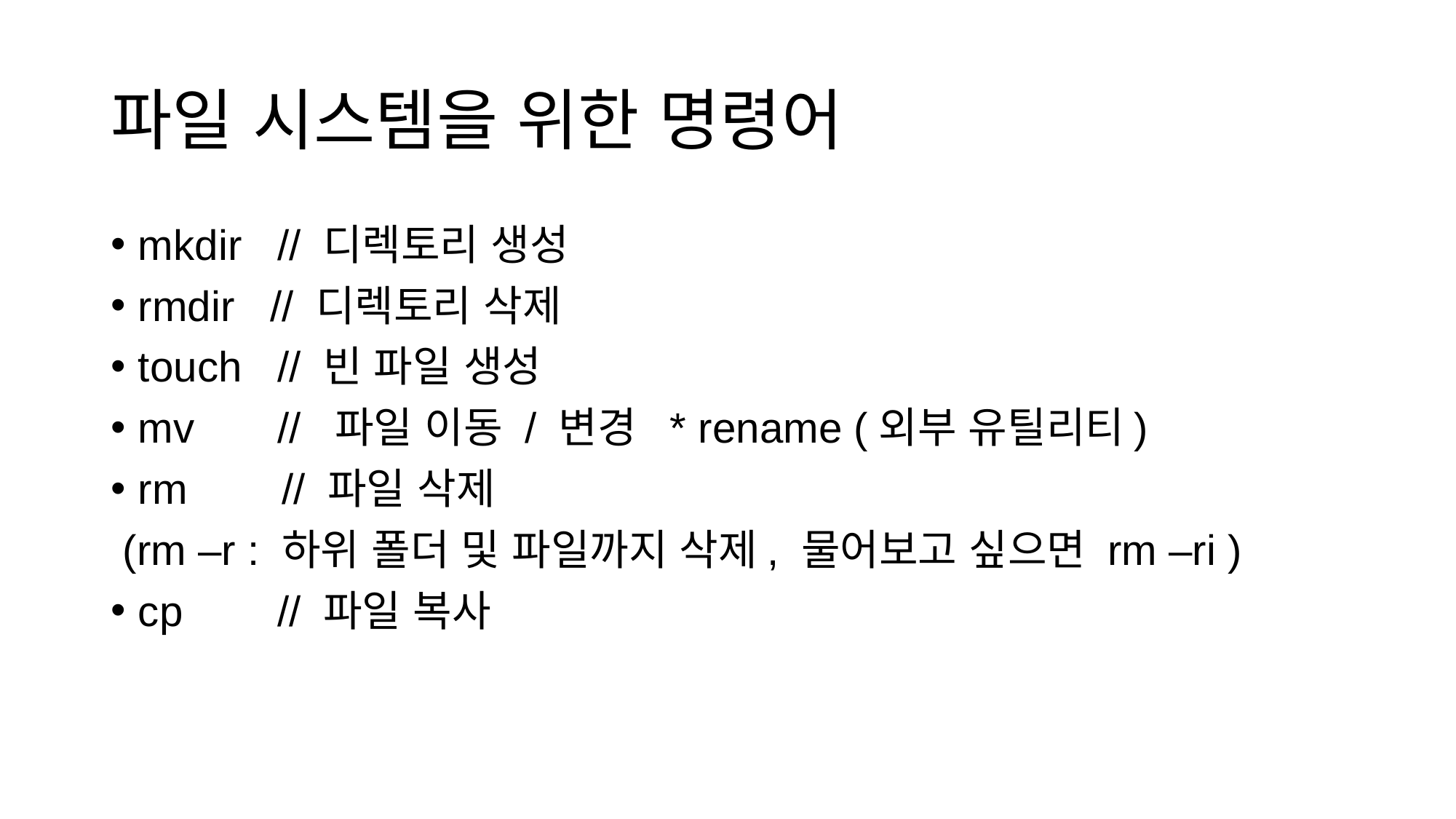

# 파일 시스템을 위한 명령어
mkdir   // 디렉토리 생성
rmdir   // 디렉토리 삭제
touch   // 빈 파일 생성
mv       //  파일 이동 / 변경  * rename (외부 유틸리티)
rm        // 파일 삭제
 (rm –r : 하위 폴더 및 파일까지 삭제, 물어보고 싶으면 rm –ri )
cp        // 파일 복사